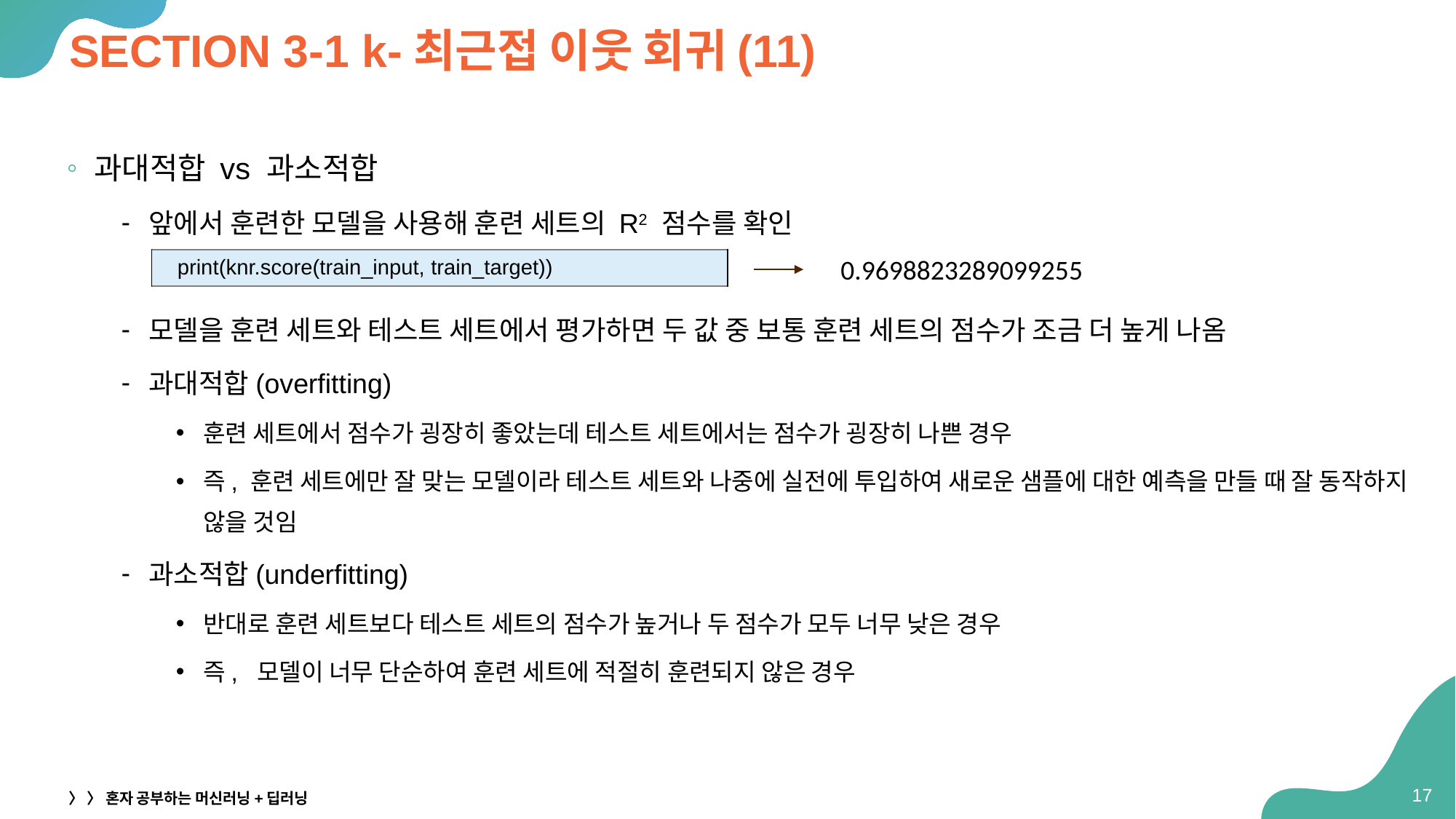

# SECTION 3-1 k-최근접 이웃 회귀(11)
과대적합 vs 과소적합
앞에서 훈련한 모델을 사용해 훈련 세트의 R2 점수를 확인

모델을 훈련 세트와 테스트 세트에서 평가하면 두 값 중 보통 훈련 세트의 점수가 조금 더 높게 나옴
과대적합(overfitting)
훈련 세트에서 점수가 굉장히 좋았는데 테스트 세트에서는 점수가 굉장히 나쁜 경우
즉, 훈련 세트에만 잘 맞는 모델이라 테스트 세트와 나중에 실전에 투입하여 새로운 샘플에 대한 예측을 만들 때 잘 동작하지 않을 것임
과소적합(underfitting)
반대로 훈련 세트보다 테스트 세트의 점수가 높거나 두 점수가 모두 너무 낮은 경우
즉,  모델이 너무 단순하여 훈련 세트에 적절히 훈련되지 않은 경우
0.9698823289099255
| print(knr.score(train\_input, train\_target)) |
| --- |
17
〉 〉 혼자 공부하는 머신러닝+딥러닝